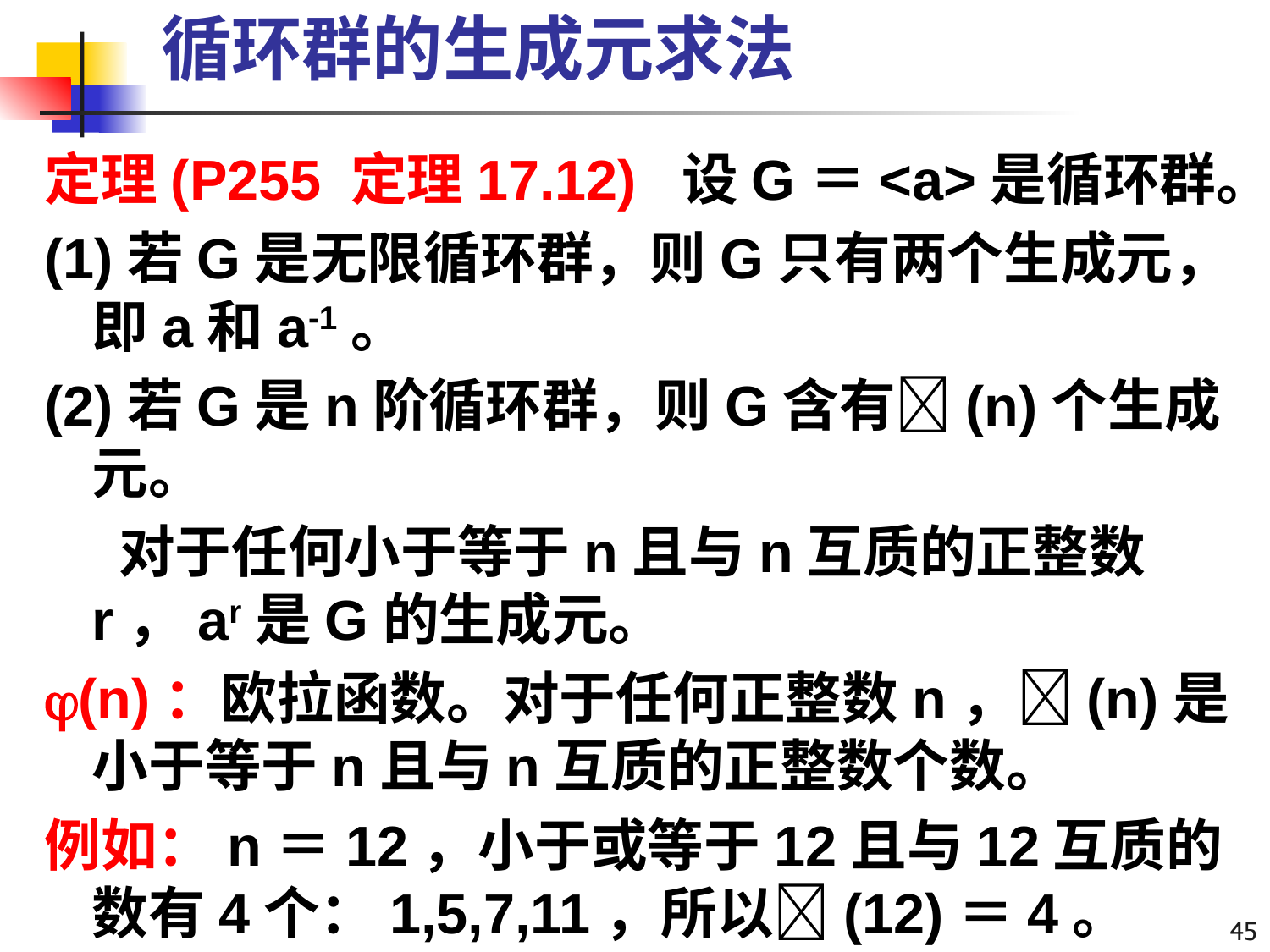

# 循环群的生成元求法
定理(P255 定理17.12)  设G＝<a>是循环群。
(1)若G是无限循环群，则G只有两个生成元，即a和a-1。
(2)若G是n阶循环群，则G含有ϕ(n)个生成元。
	 对于任何小于等于n且与n互质的正整数r，ar是G的生成元。
ϕ(n)：欧拉函数。对于任何正整数n，ϕ(n)是小于等于n且与n互质的正整数个数。
例如：n＝12，小于或等于12且与12互质的数有4个：1,5,7,11，所以ϕ(12)＝4。
45